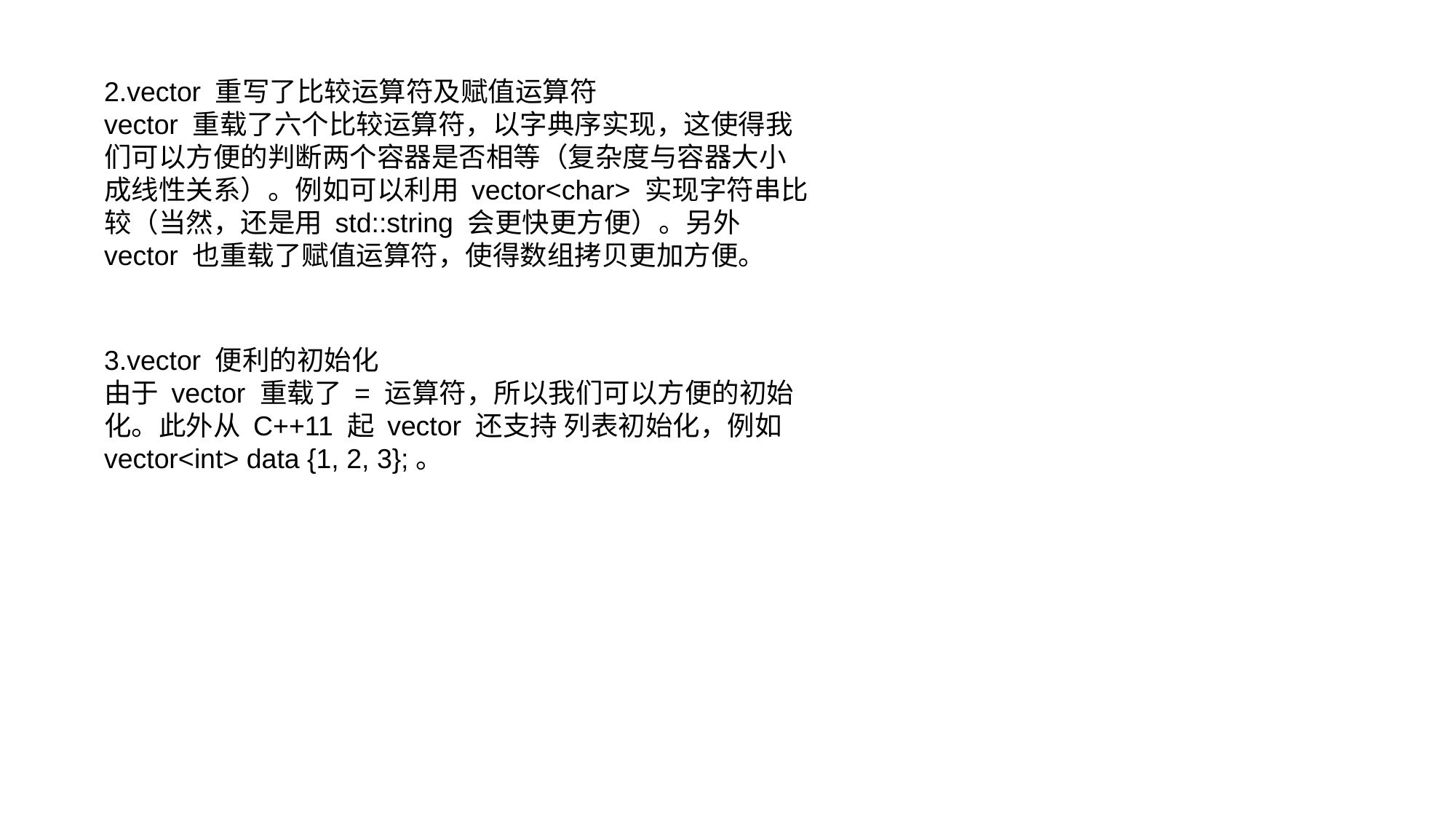

2.vector 重写了比较运算符及赋值运算符
vector 重载了六个比较运算符，以字典序实现，这使得我们可以方便的判断两个容器是否相等（复杂度与容器大小成线性关系）。例如可以利用 vector<char> 实现字符串比较（当然，还是用 std::string 会更快更方便）。另外 vector 也重载了赋值运算符，使得数组拷贝更加方便。
3.vector 便利的初始化
由于 vector 重载了 = 运算符，所以我们可以方便的初始化。此外从 C++11 起 vector 还支持 列表初始化，例如 vector<int> data {1, 2, 3};。